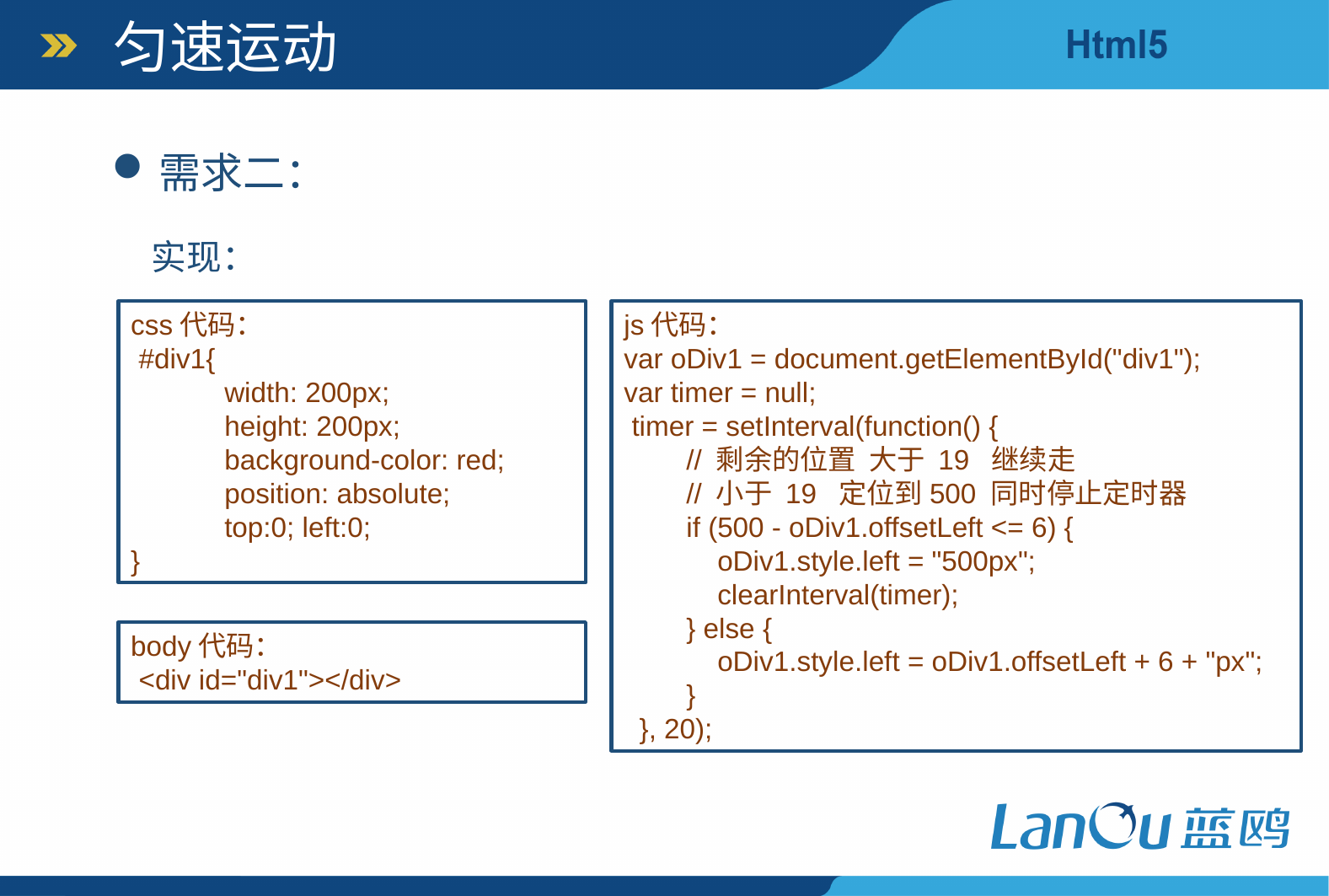

匀速运动
需求二：

    实现：

css代码：
 #div1{
            width: 200px;
            height: 200px;
            background-color: red;
            position: absolute;
            top:0; left:0;
}
js代码：
var oDiv1 = document.getElementById("div1");
var timer = null;
 timer = setInterval(function() {
        // 剩余的位置  大于 19  继续走
        // 小于 19  定位到500 同时停止定时器
        if (500 - oDiv1.offsetLeft <= 6) {
            oDiv1.style.left = "500px";
            clearInterval(timer);
        } else {
            oDiv1.style.left = oDiv1.offsetLeft + 6 + "px";
        }
  }, 20);
body代码：
 <div id="div1"></div>